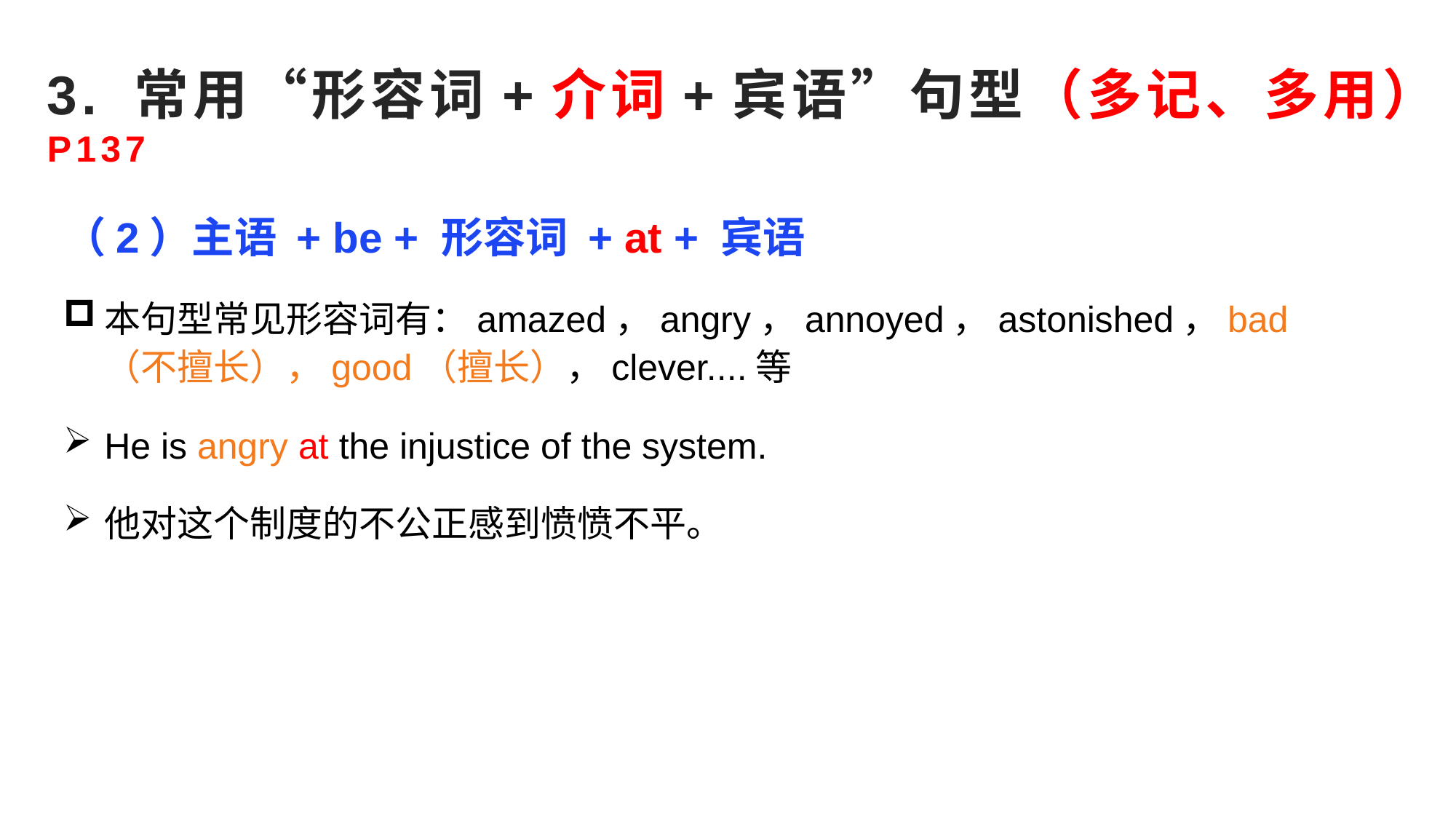

3. 常用“形容词+介词+宾语”句型（多记、多用）P137
（2）主语 + be + 形容词 + at + 宾语
本句型常见形容词有：amazed，angry，annoyed，astonished，bad（不擅长），good（擅长），clever....等
He is angry at the injustice of the system.
他对这个制度的不公正感到愤愤不平。